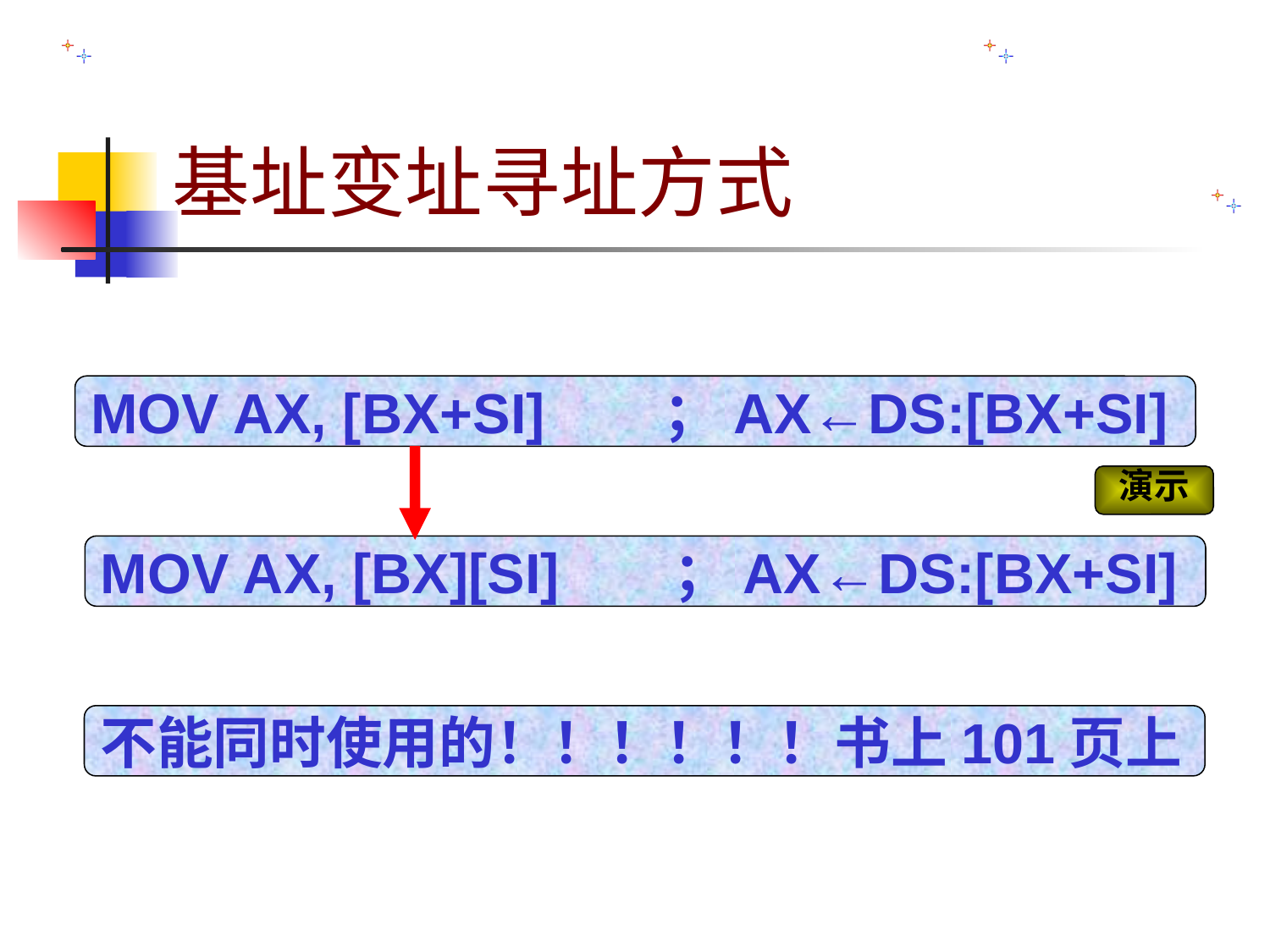

# 基址变址寻址方式
MOV AX, [BX+SI]	；AX←DS:[BX+SI]

演示
MOV AX, [BX][SI]	；AX←DS:[BX+SI]
不能同时使用的！！！！！！书上101页上